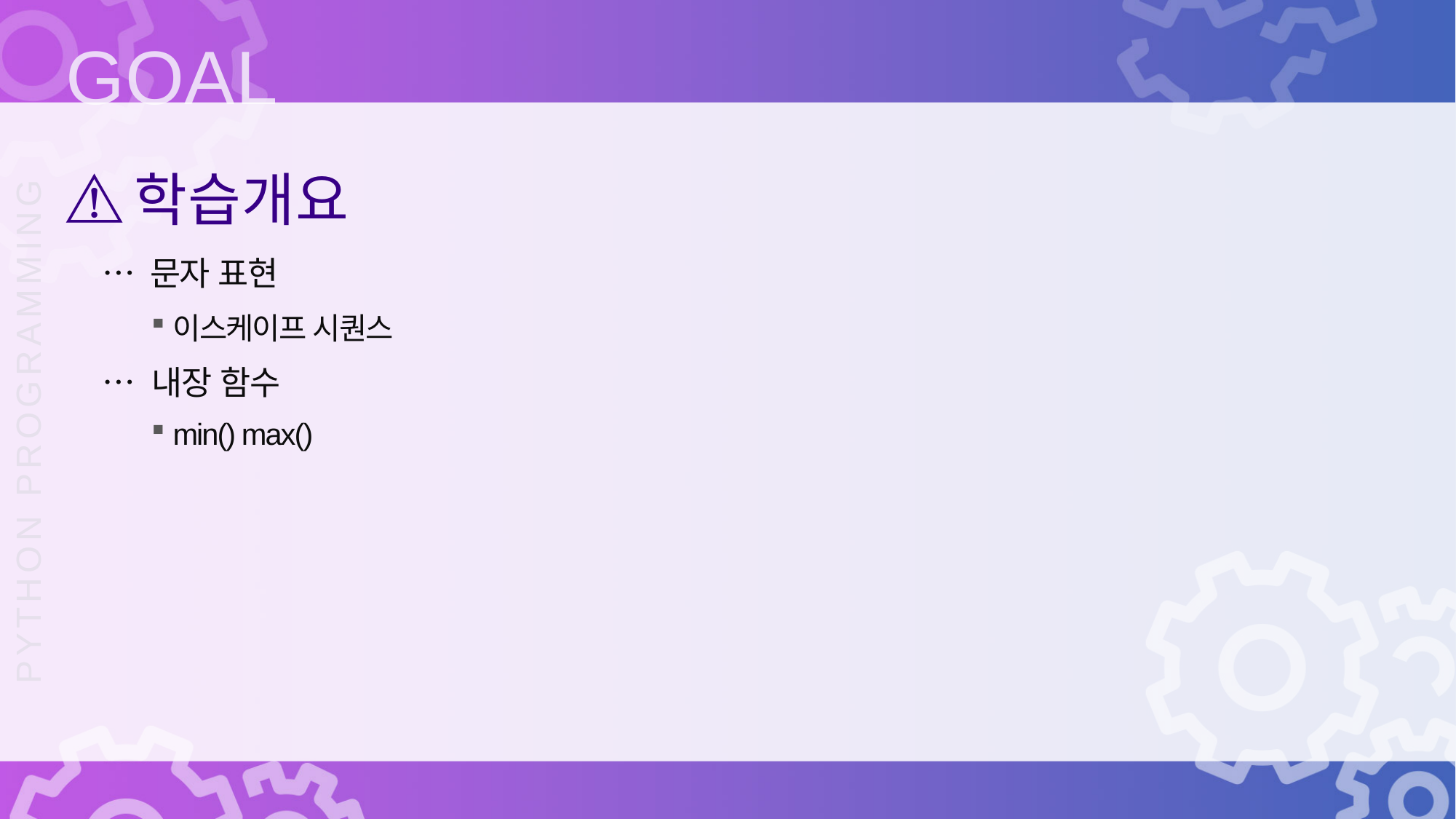

학습개요
… 문자 표현

… 내장 함수
이스케이프 시퀀스
min() max()